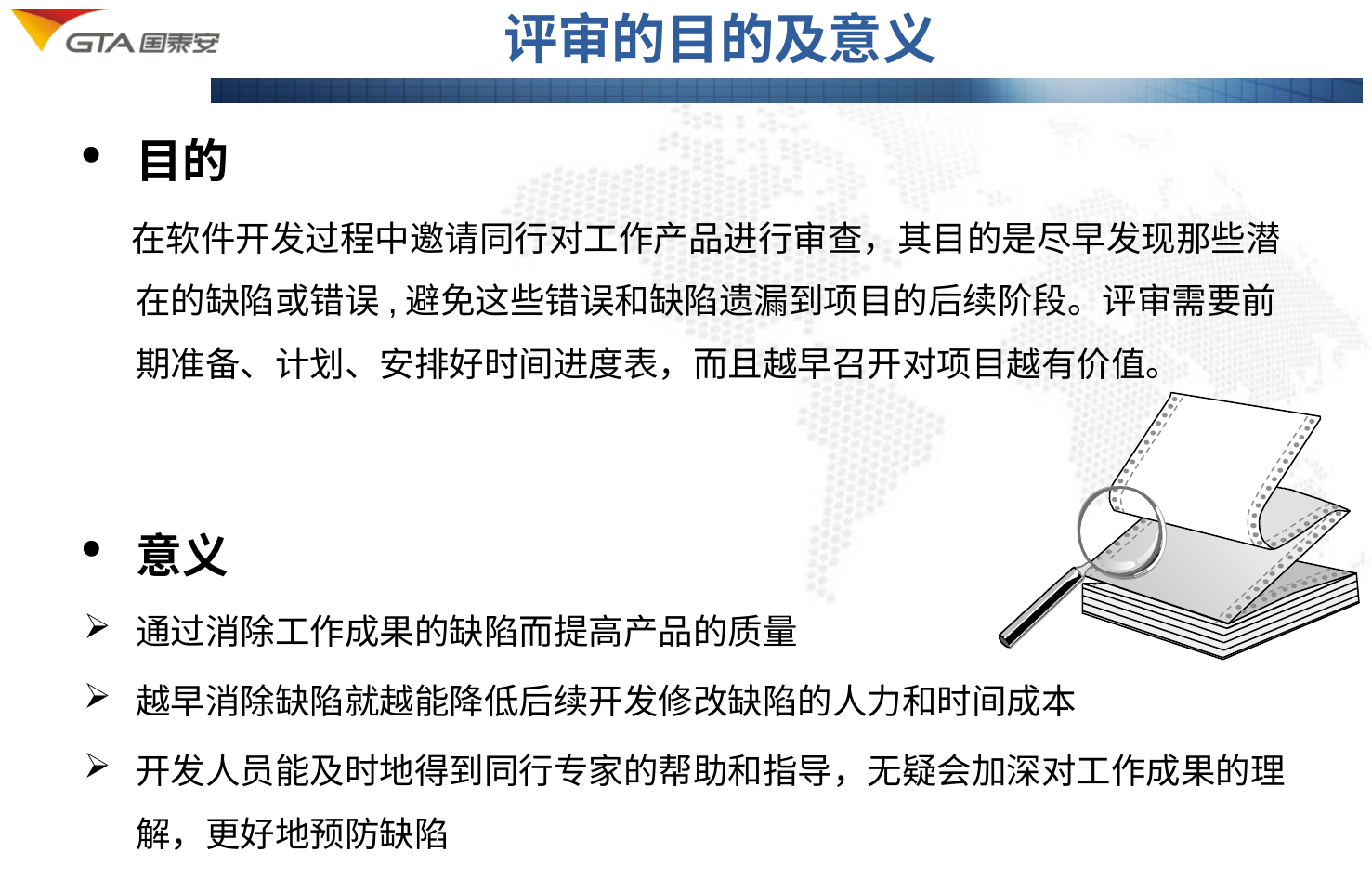

# 评审的目的及意义
目的
     在软件开发过程中邀请同行对工作产品进行审查，其目的是尽早发现那些潜在的缺陷或错误,避免这些错误和缺陷遗漏到项目的后续阶段。评审需要前期准备、计划、安排好时间进度表，而且越早召开对项目越有价值。

意义
通过消除工作成果的缺陷而提高产品的质量
越早消除缺陷就越能降低后续开发修改缺陷的人力和时间成本
开发人员能及时地得到同行专家的帮助和指导，无疑会加深对工作成果的理解，更好地预防缺陷